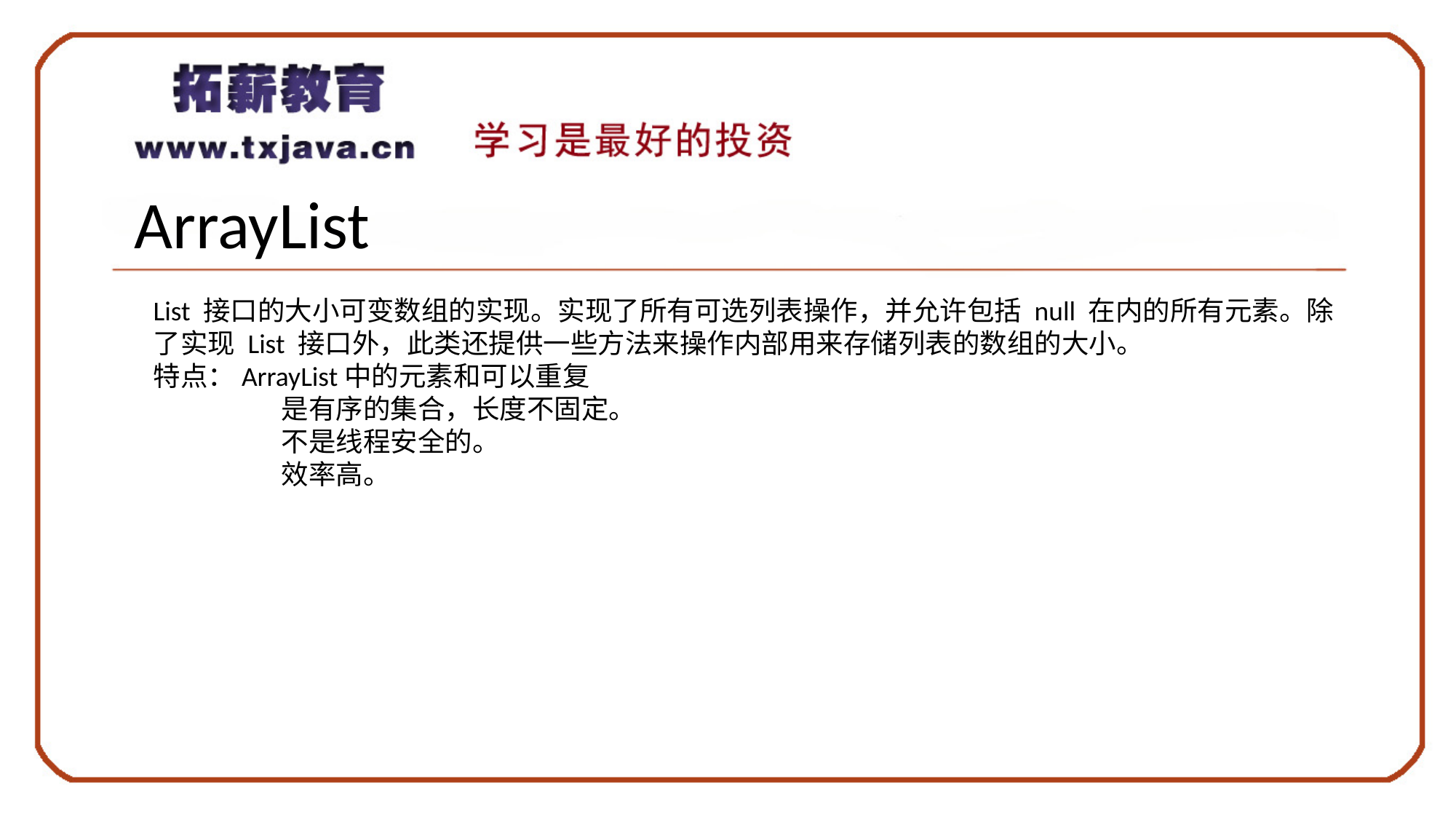

# ArrayList
List 接口的大小可变数组的实现。实现了所有可选列表操作，并允许包括 null 在内的所有元素。除了实现 List 接口外，此类还提供一些方法来操作内部用来存储列表的数组的大小。
特点：ArrayList中的元素和可以重复
	  是有序的集合，长度不固定。
	  不是线程安全的。
	  效率高。